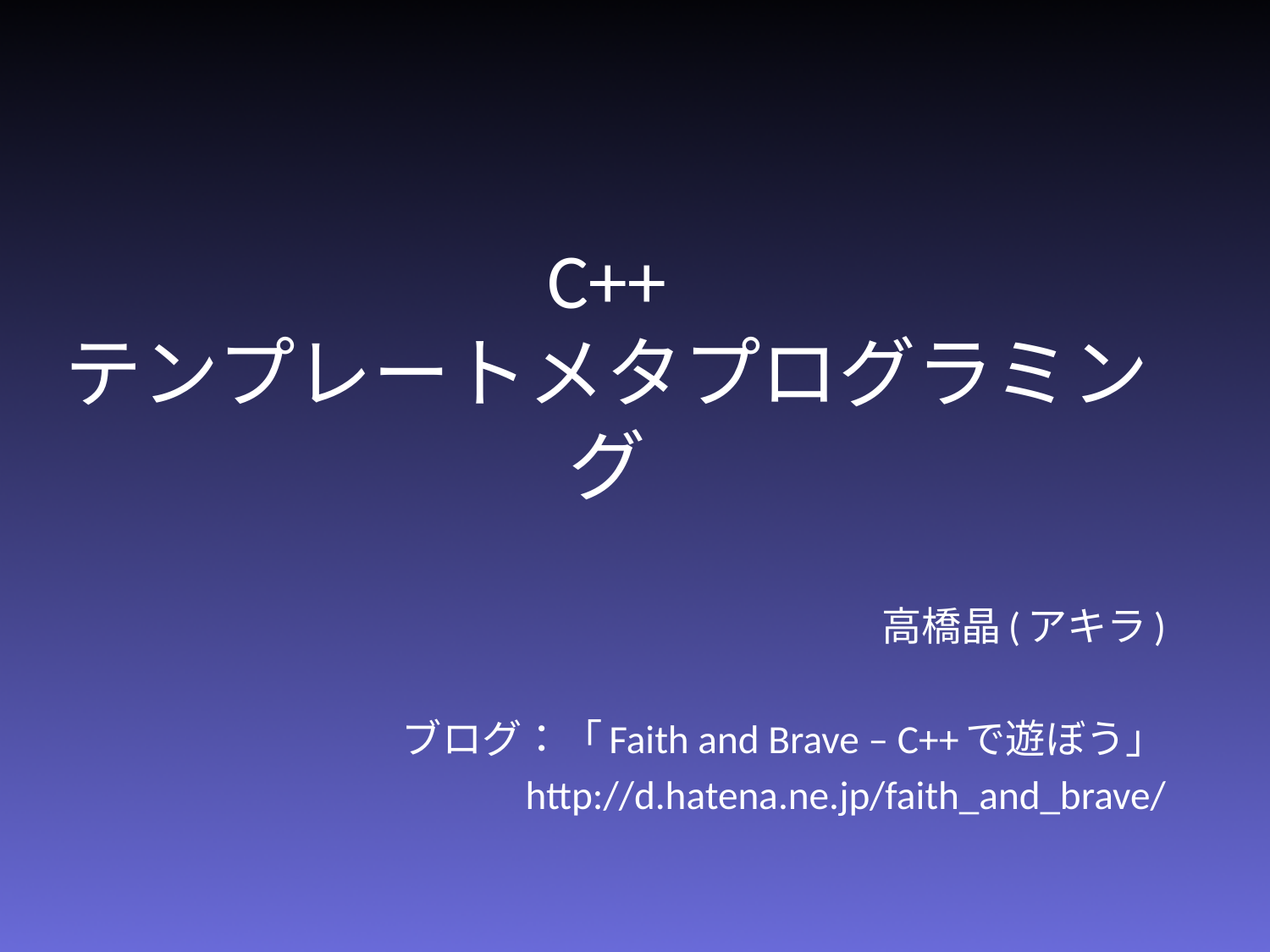

# C++ テンプレートメタプログラミング
高橋晶(アキラ)

ブログ：「Faith and Brave – C++で遊ぼう」
http://d.hatena.ne.jp/faith_and_brave/